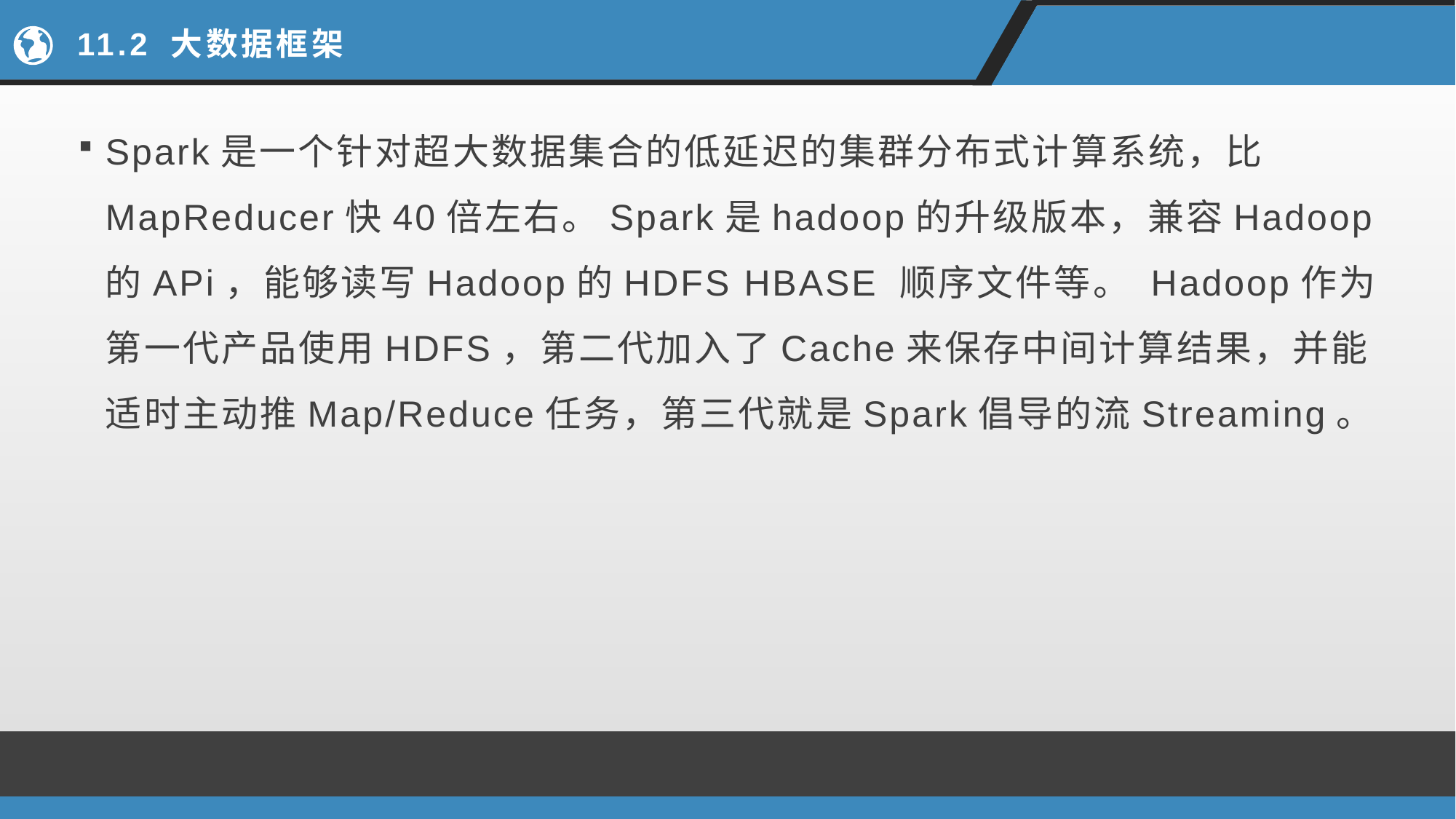

# 11.2 大数据框架

Spark是一个针对超大数据集合的低延迟的集群分布式计算系统，比MapReducer快40倍左右。Spark是hadoop的升级版本，兼容Hadoop的APi，能够读写Hadoop的HDFS HBASE 顺序文件等。 Hadoop作为第一代产品使用HDFS，第二代加入了Cache来保存中间计算结果，并能适时主动推Map/Reduce任务，第三代就是Spark倡导的流Streaming。